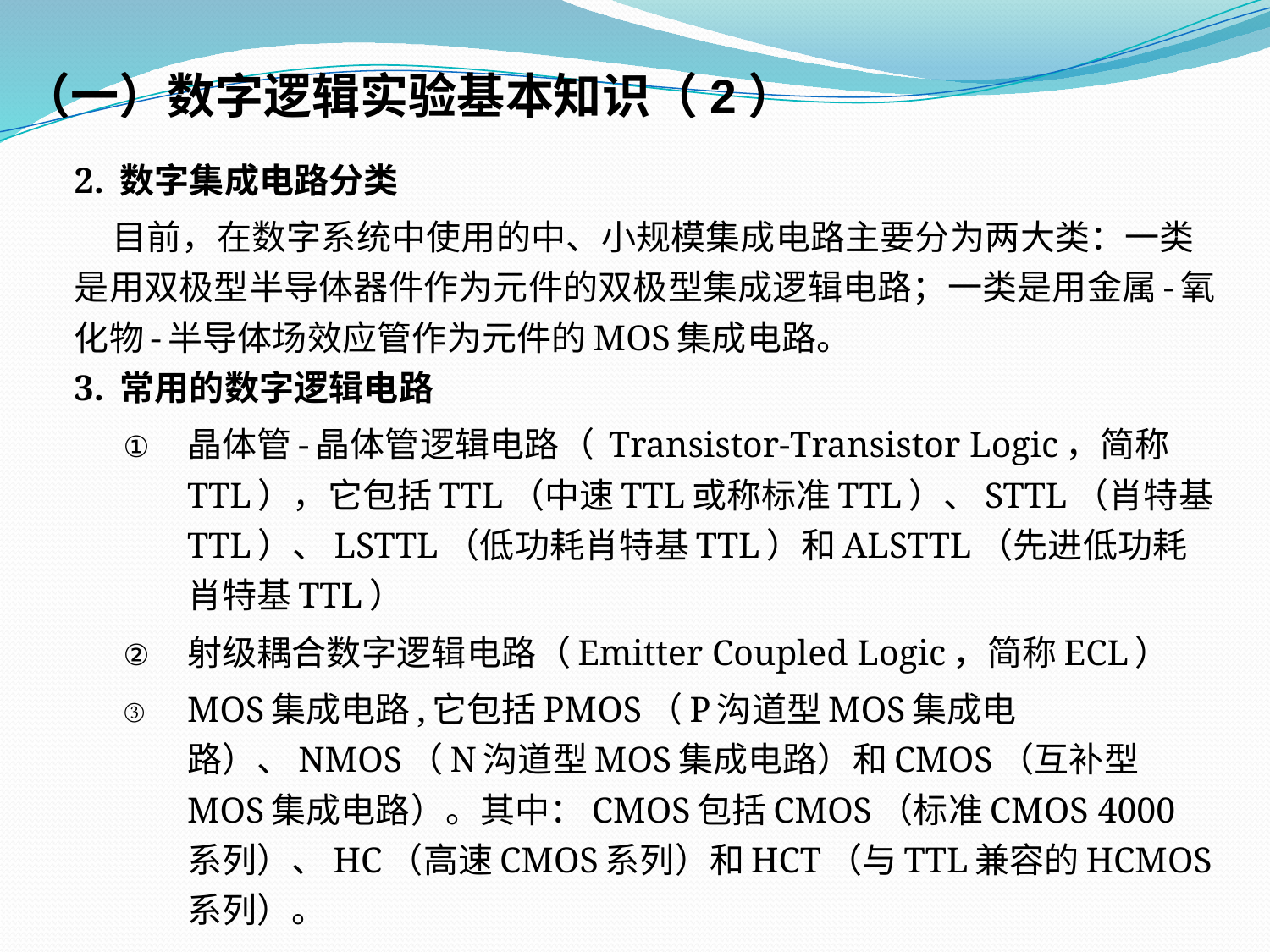

# （一）数字逻辑实验基本知识（2）
2. 数字集成电路分类
    目前，在数字系统中使用的中、小规模集成电路主要分为两大类：一类是用双极型半导体器件作为元件的双极型集成逻辑电路；一类是用金属-氧化物-半导体场效应管作为元件的MOS集成电路。
3. 常用的数字逻辑电路
晶体管-晶体管逻辑电路（ Transistor-Transistor Logic，简称TTL），它包括TTL（中速TTL或称标准TTL）、STTL（肖特基TTL）、LSTTL（低功耗肖特基TTL）和ALSTTL（先进低功耗肖特基TTL）
射级耦合数字逻辑电路（Emitter Coupled Logic，简称ECL）
MOS集成电路,它包括PMOS（P沟道型MOS集成电路）、NMOS（N沟道型MOS集成电路）和CMOS（互补型MOS集成电路）。其中：CMOS包括CMOS（标准CMOS 4000系列）、HC（高速CMOS系列）和HCT（与TTL兼容的HCMOS系列）。